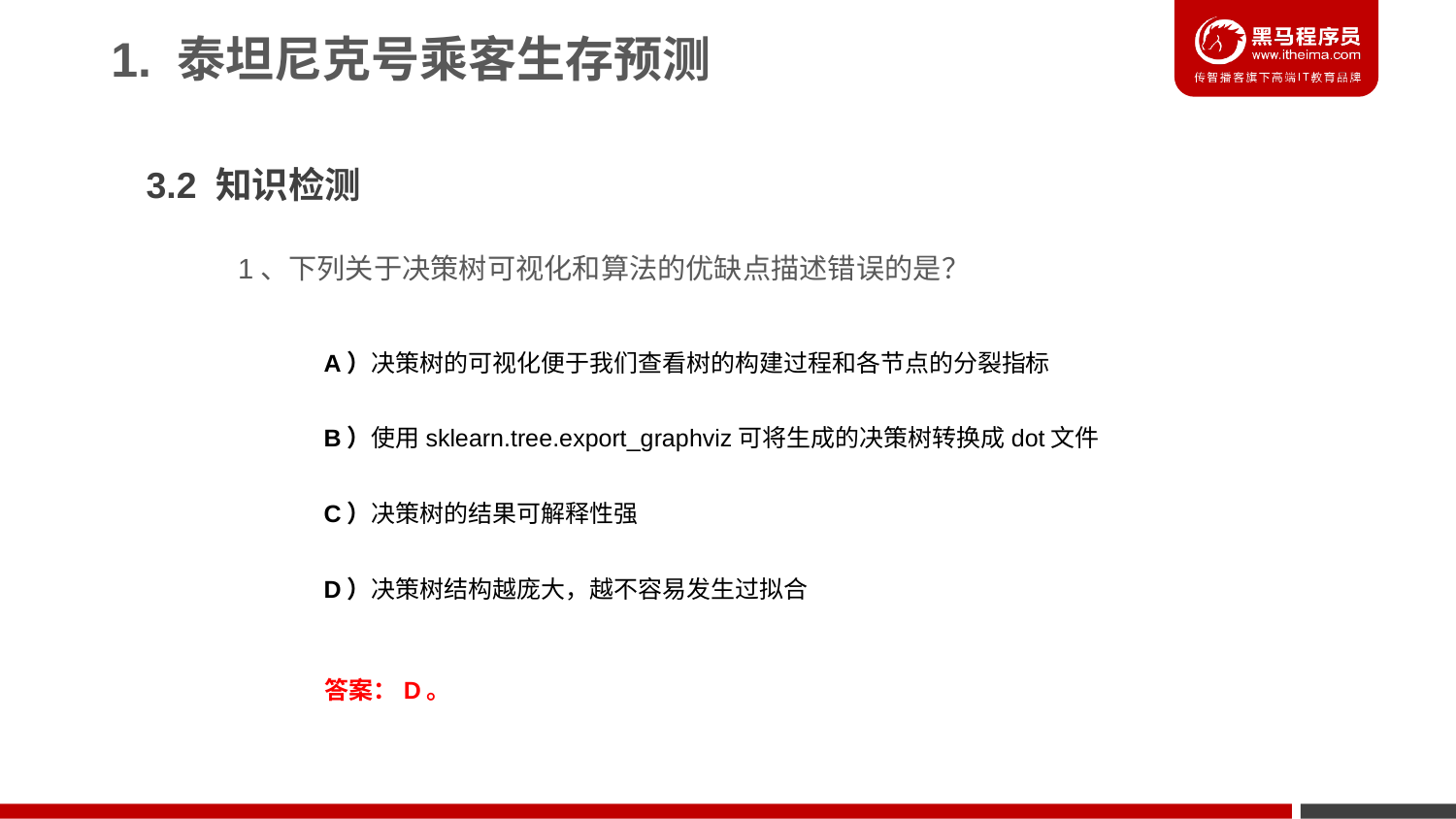

1. 泰坦尼克号乘客生存预测
3.2 知识检测
1、下列关于决策树可视化和算法的优缺点描述错误的是？
A）决策树的可视化便于我们查看树的构建过程和各节点的分裂指标

B）使用sklearn.tree.export_graphviz可将生成的决策树转换成dot文件

C）决策树的结果可解释性强

D）决策树结构越庞大，越不容易发生过拟合
答案：D。